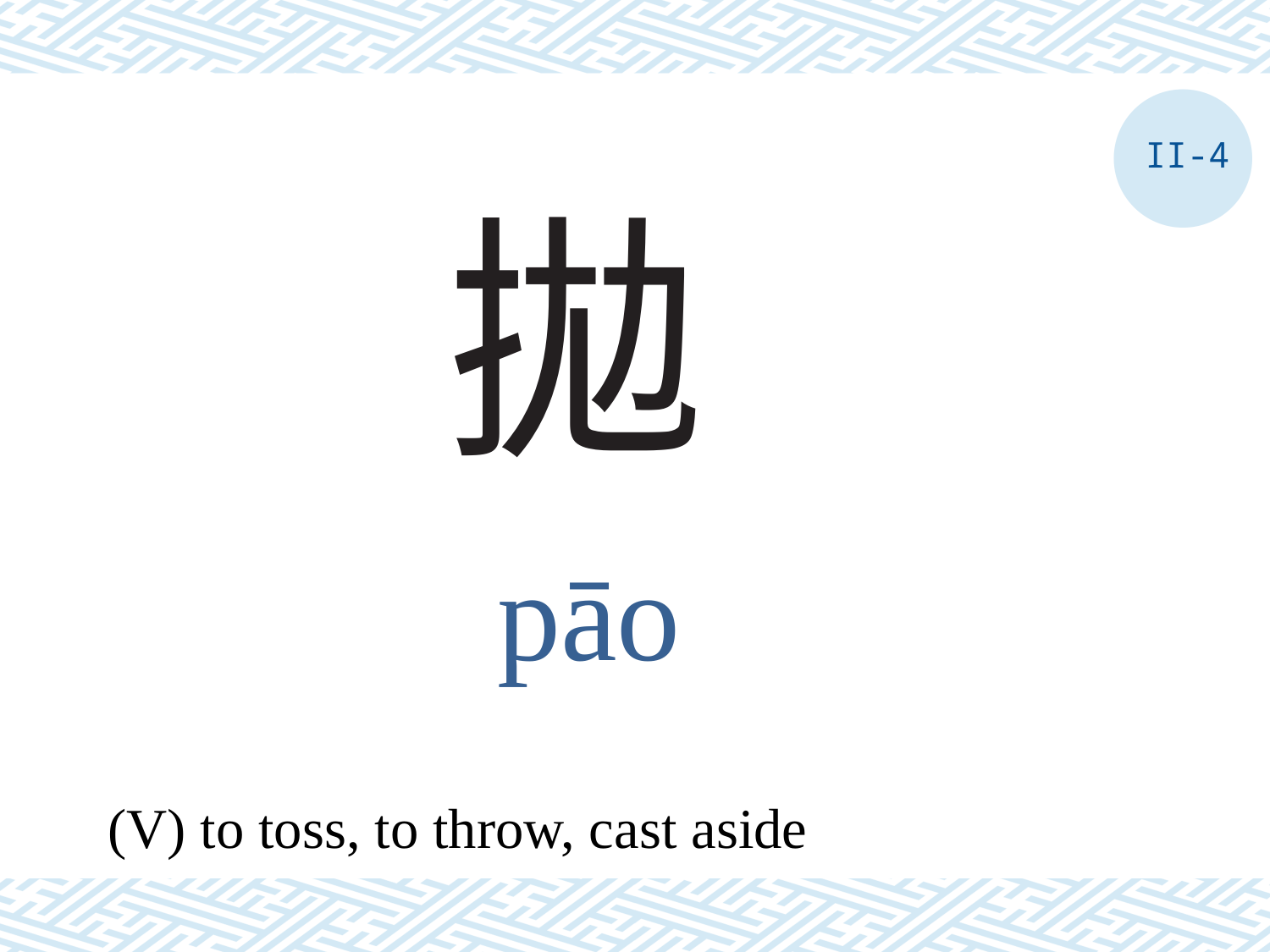

II-4

# 拋
pāo
(V) to toss, to throw, cast aside